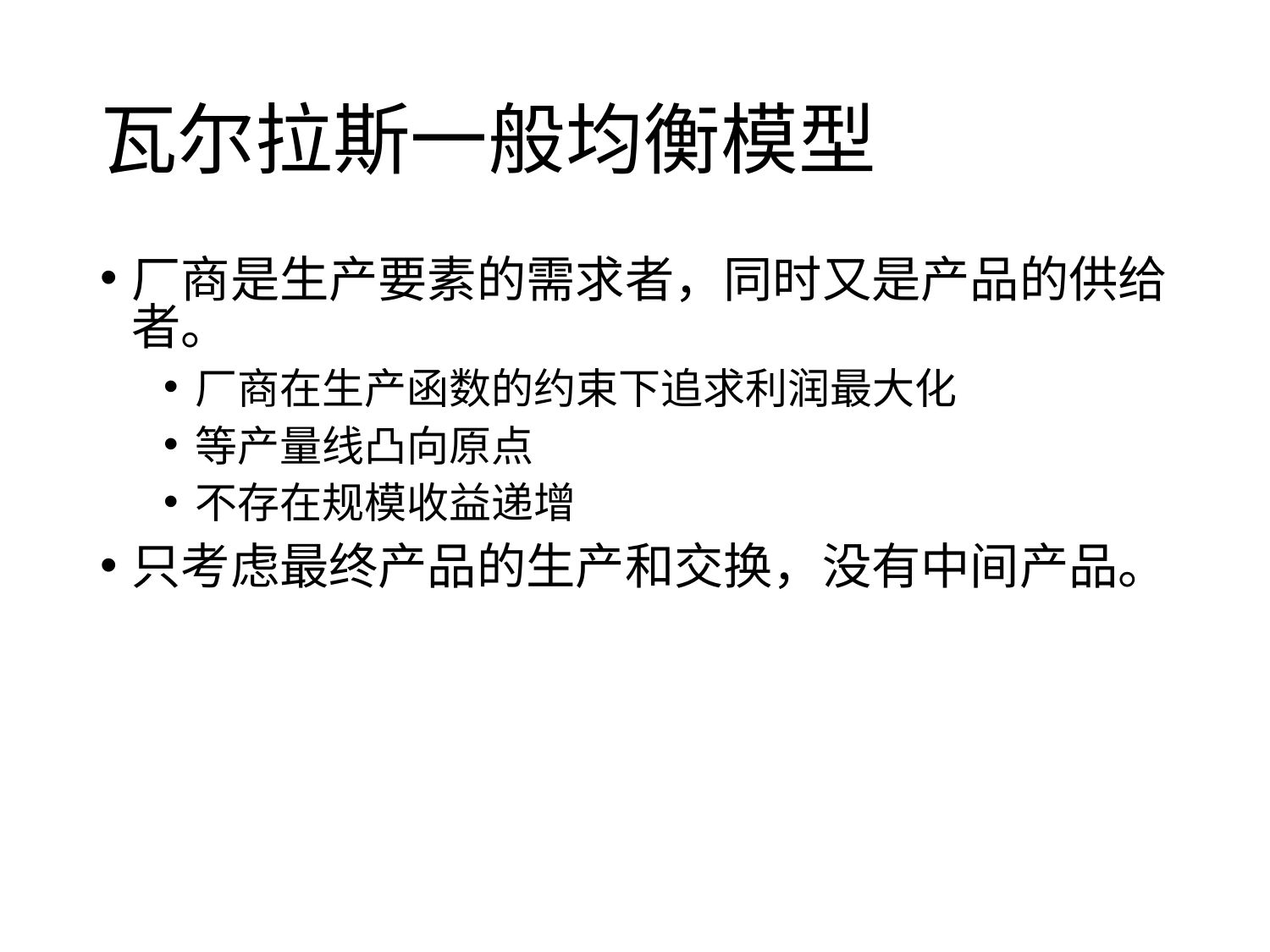

# 瓦尔拉斯一般均衡模型
厂商是生产要素的需求者，同时又是产品的供给者。
厂商在生产函数的约束下追求利润最大化
等产量线凸向原点
不存在规模收益递增
只考虑最终产品的生产和交换，没有中间产品。